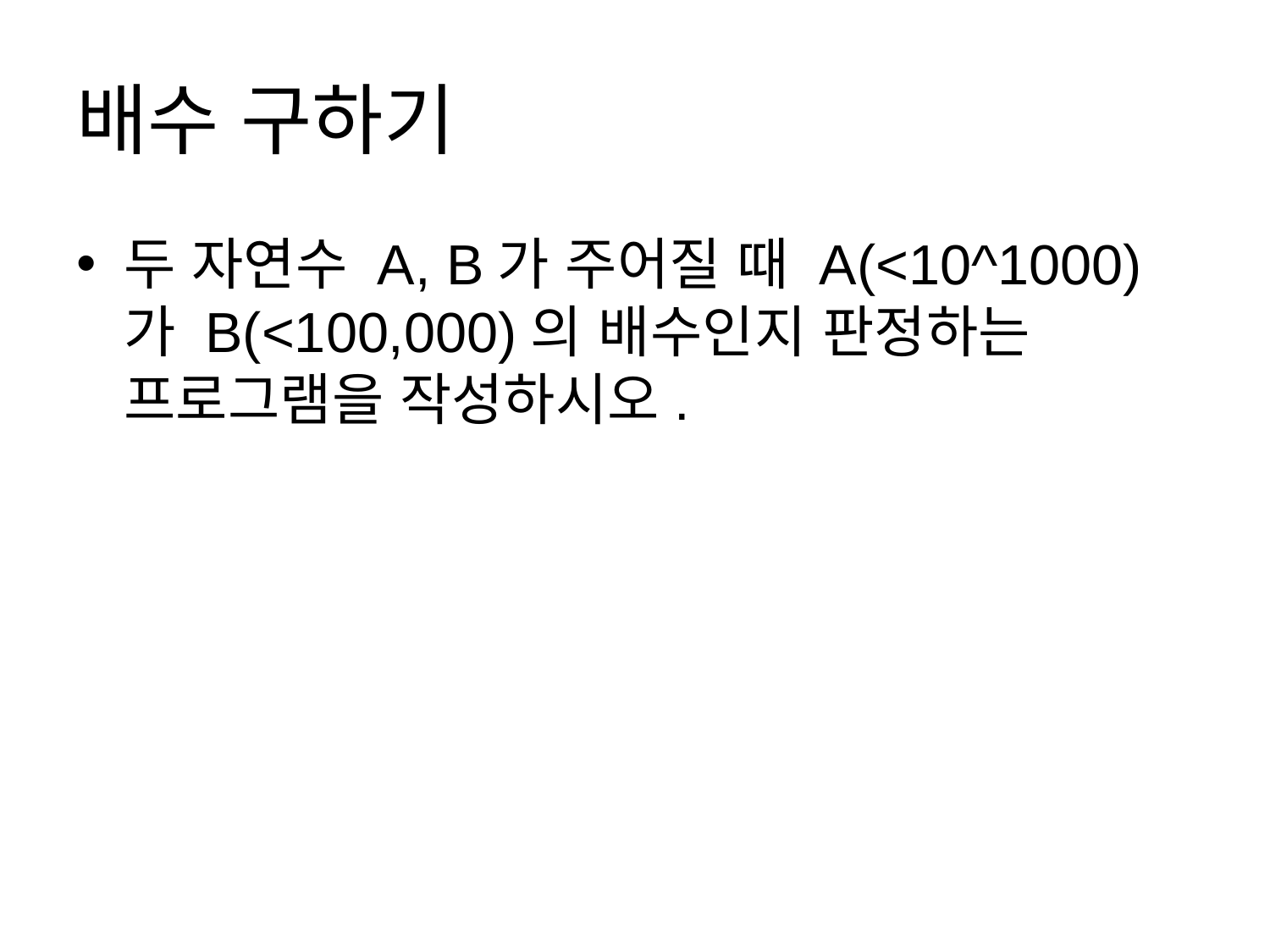

# 배수 구하기
두 자연수 A, B가 주어질 때 A(<10^1000)가 B(<100,000)의 배수인지 판정하는 프로그램을 작성하시오.